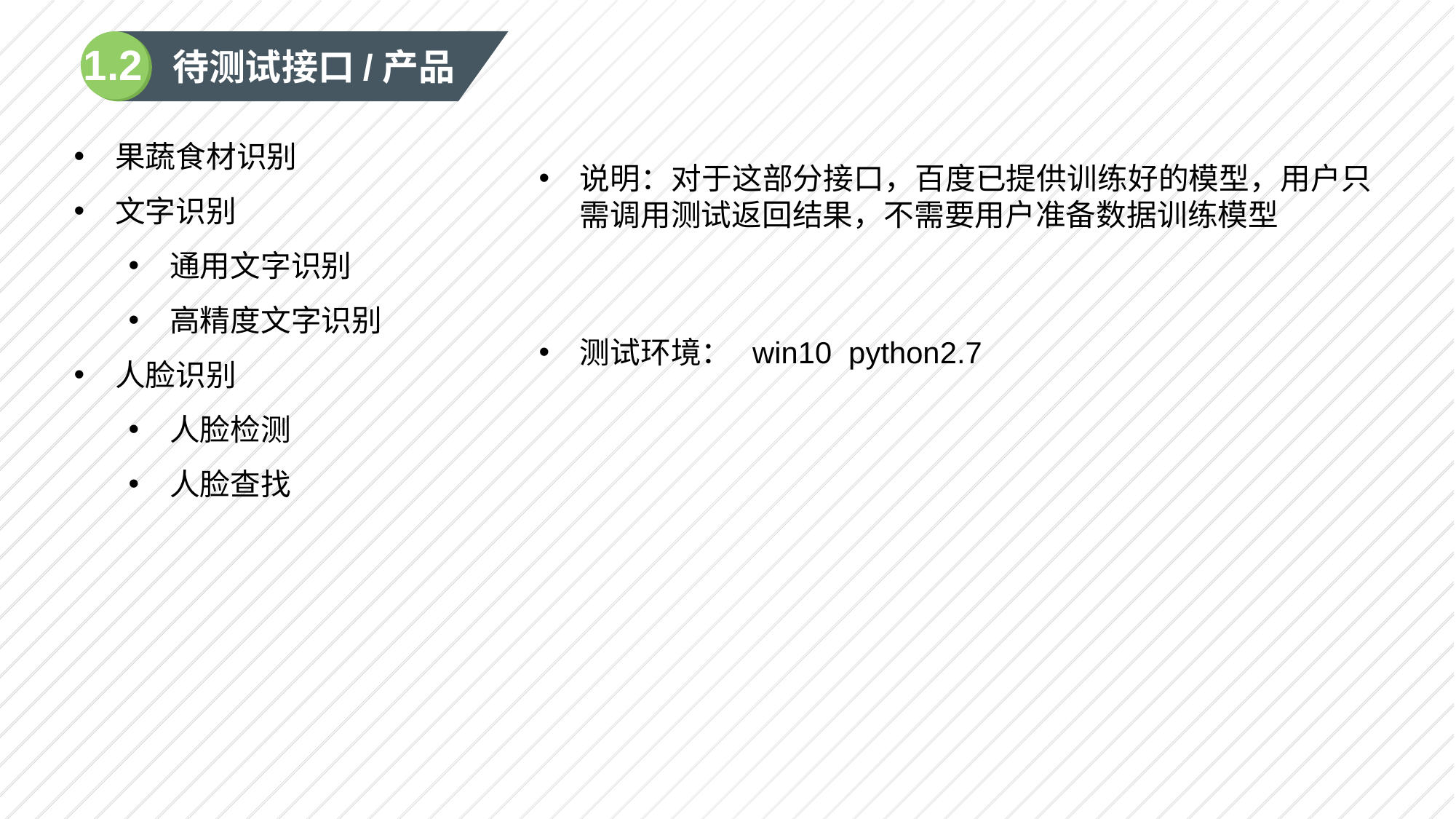

1.2
待测试接口/产品
果蔬食材识别
文字识别
通用文字识别
高精度文字识别
人脸识别
人脸检测
人脸查找

说明：对于这部分接口，百度已提供训练好的模型，用户只需调用测试返回结果，不需要用户准备数据训练模型

测试环境：  win10  python2.7